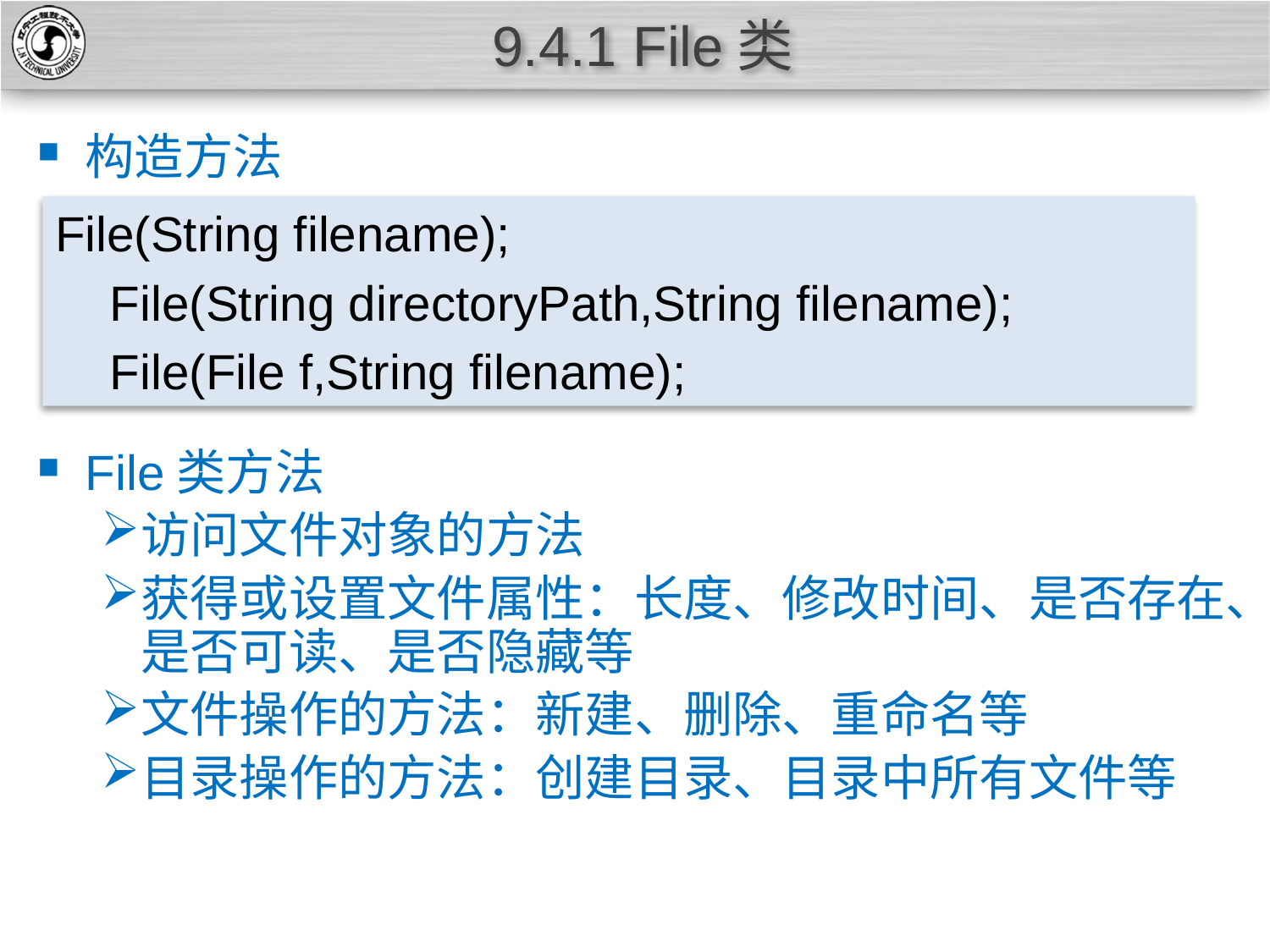

# 9.4.1 File类
构造方法

File类方法
访问文件对象的方法
获得或设置文件属性：长度、修改时间、是否存在、是否可读、是否隐藏等
文件操作的方法：新建、删除、重命名等
目录操作的方法：创建目录、目录中所有文件等
File(String filename);
    File(String directoryPath,String filename);
    File(File f,String filename);